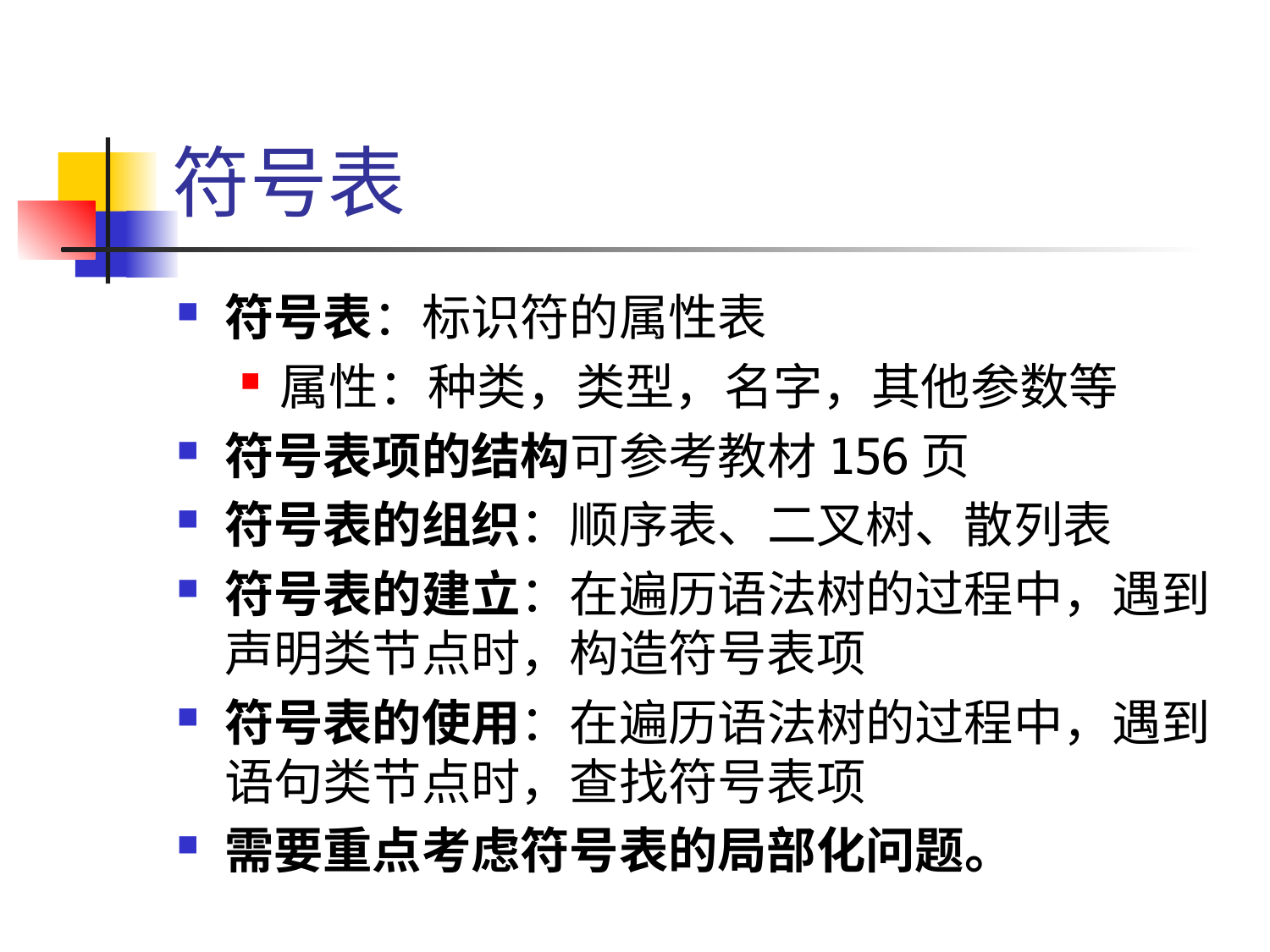

# 符号表
符号表：标识符的属性表
属性：种类，类型，名字，其他参数等
符号表项的结构可参考教材156页
符号表的组织：顺序表、二叉树、散列表
符号表的建立：在遍历语法树的过程中，遇到声明类节点时，构造符号表项
符号表的使用：在遍历语法树的过程中，遇到语句类节点时，查找符号表项
需要重点考虑符号表的局部化问题。